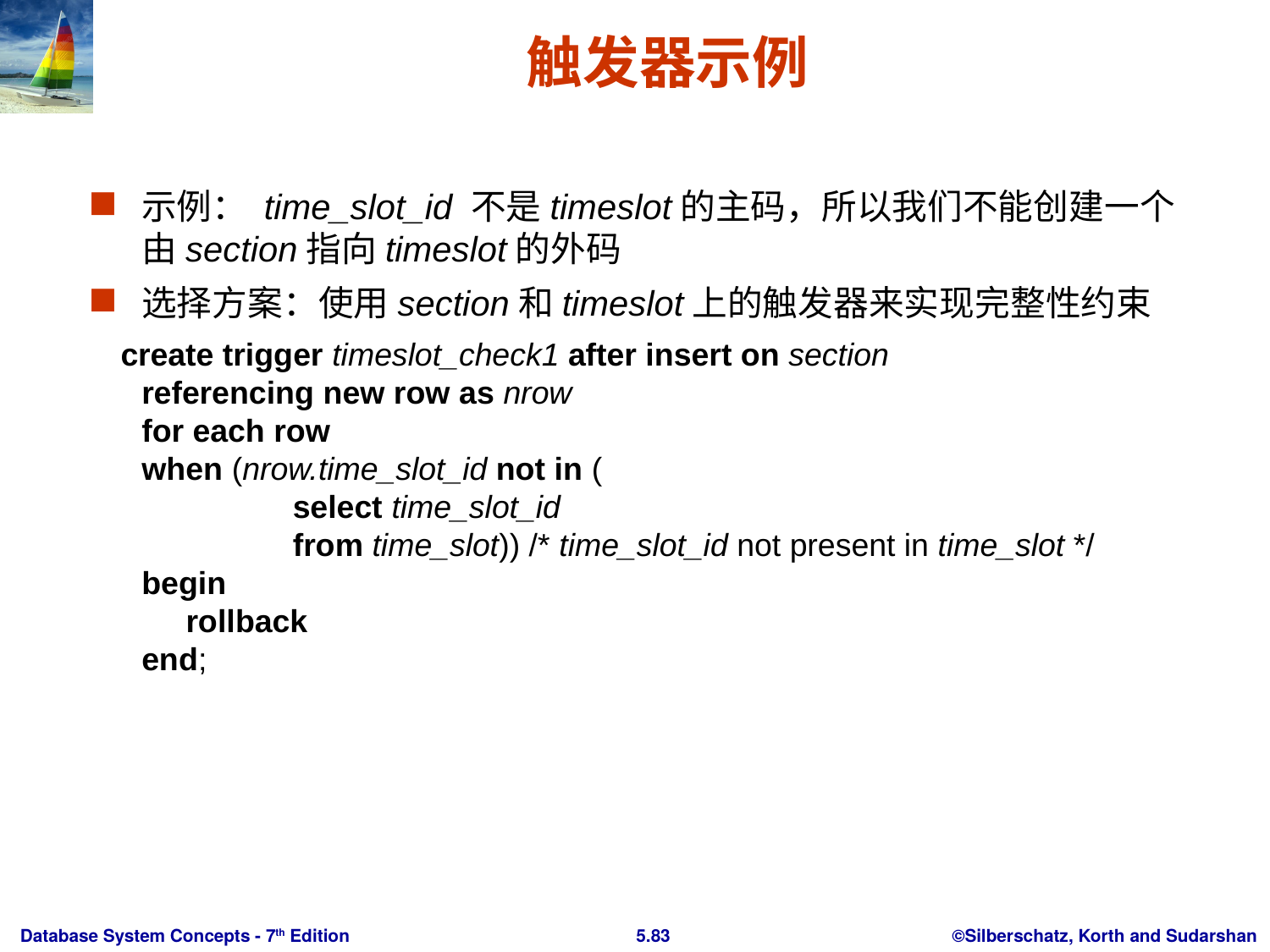

# 触发器示例
示例： time_slot_id 不是timeslot的主码，所以我们不能创建一个由section指向timeslot的外码
选择方案：使用section和timeslot上的触发器来实现完整性约束
   create trigger timeslot_check1 after insert on section
referencing new row as nrow
for each row
when (nrow.time_slot_id not in (
                 select time_slot_id
                 from time_slot)) /* time_slot_id not present in time_slot */
begin
     rollback
end;